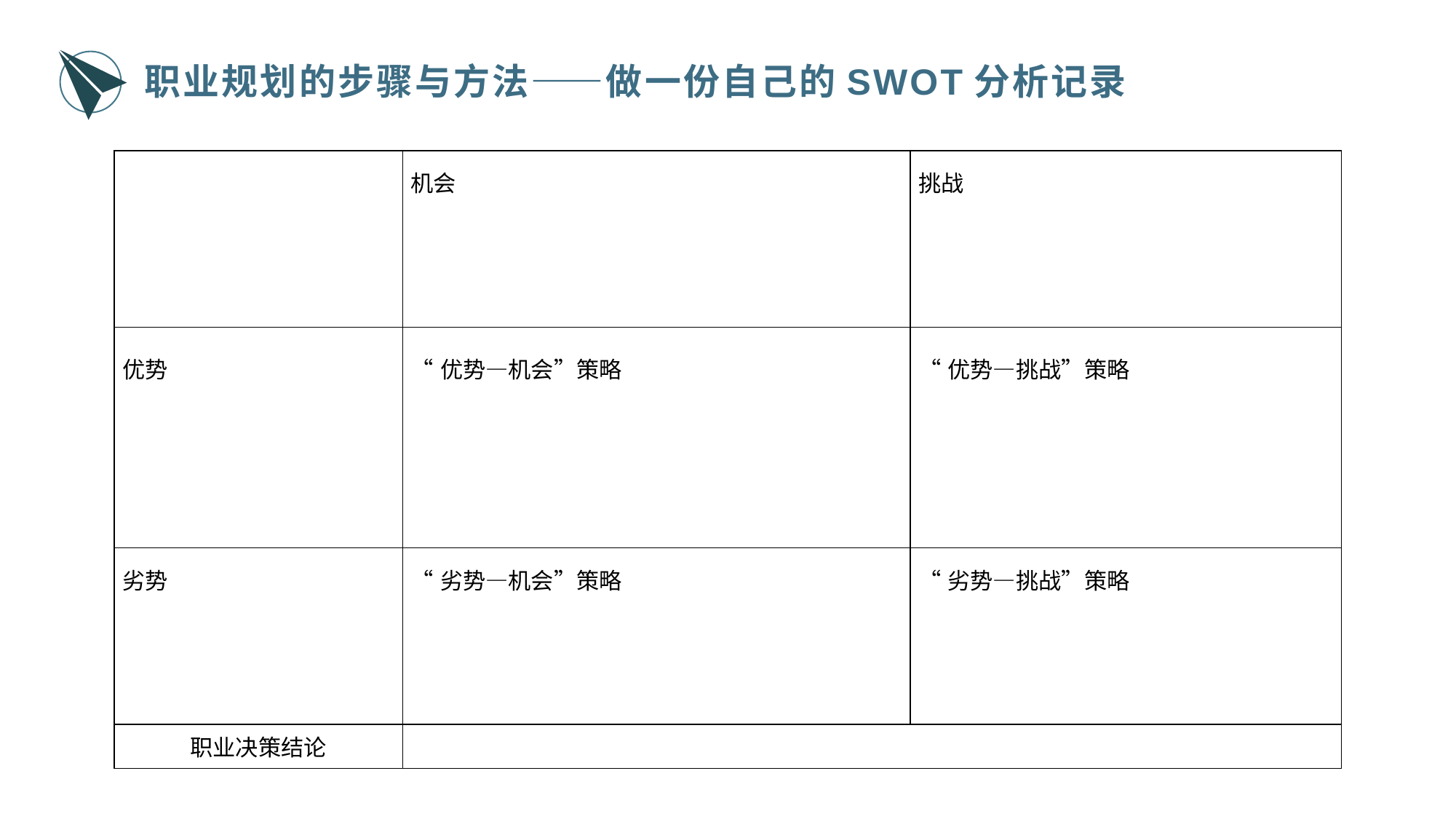

职业规划的步骤与方法——做一份自己的SWOT分析记录

|  | 机会 | 挑战 |
| --- | --- | --- |
| 优势 | “优势—机会”策略 | “优势—挑战”策略 |
| 劣势 | “劣势—机会”策略 | “劣势—挑战”策略 |
| 职业决策结论 |  |  |